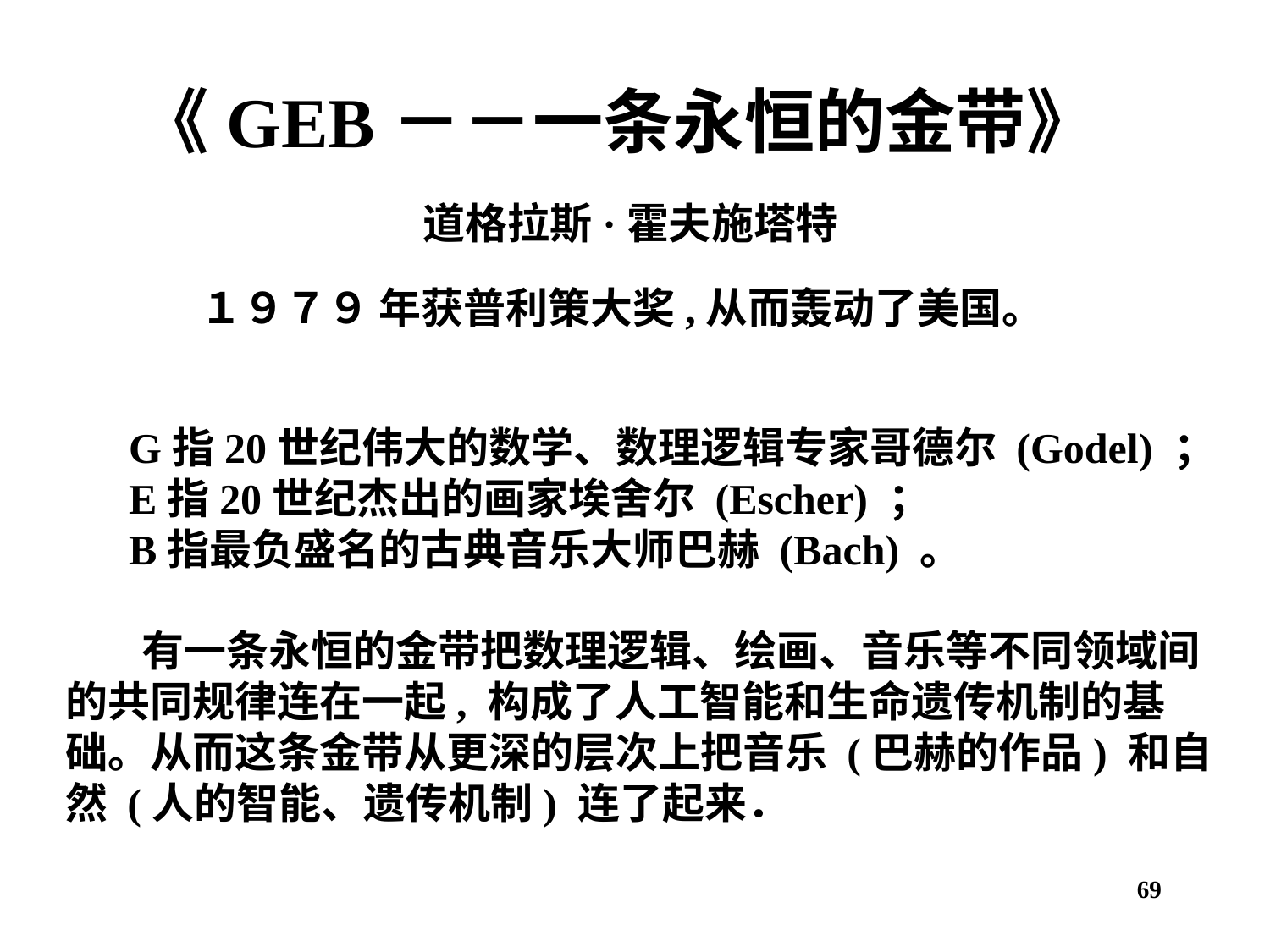

《GEB－－一条永恒的金带》
            道格拉斯·霍夫施塔特
１９７９ 年获普利策大奖,从而轰动了美国。
      G指20世纪伟大的数学、数理逻辑专家哥德尔 (Godel) ；
      E指20世纪杰出的画家埃舍尔 (Escher) ；
      B指最负盛名的古典音乐大师巴赫 (Bach) 。

       有一条永恒的金带把数理逻辑、绘画、音乐等不同领域间的共同规律连在一起, 构成了人工智能和生命遗传机制的基础。从而这条金带从更深的层次上把音乐 (巴赫的作品) 和自然 (人的智能、遗传机制) 连了起来．
69